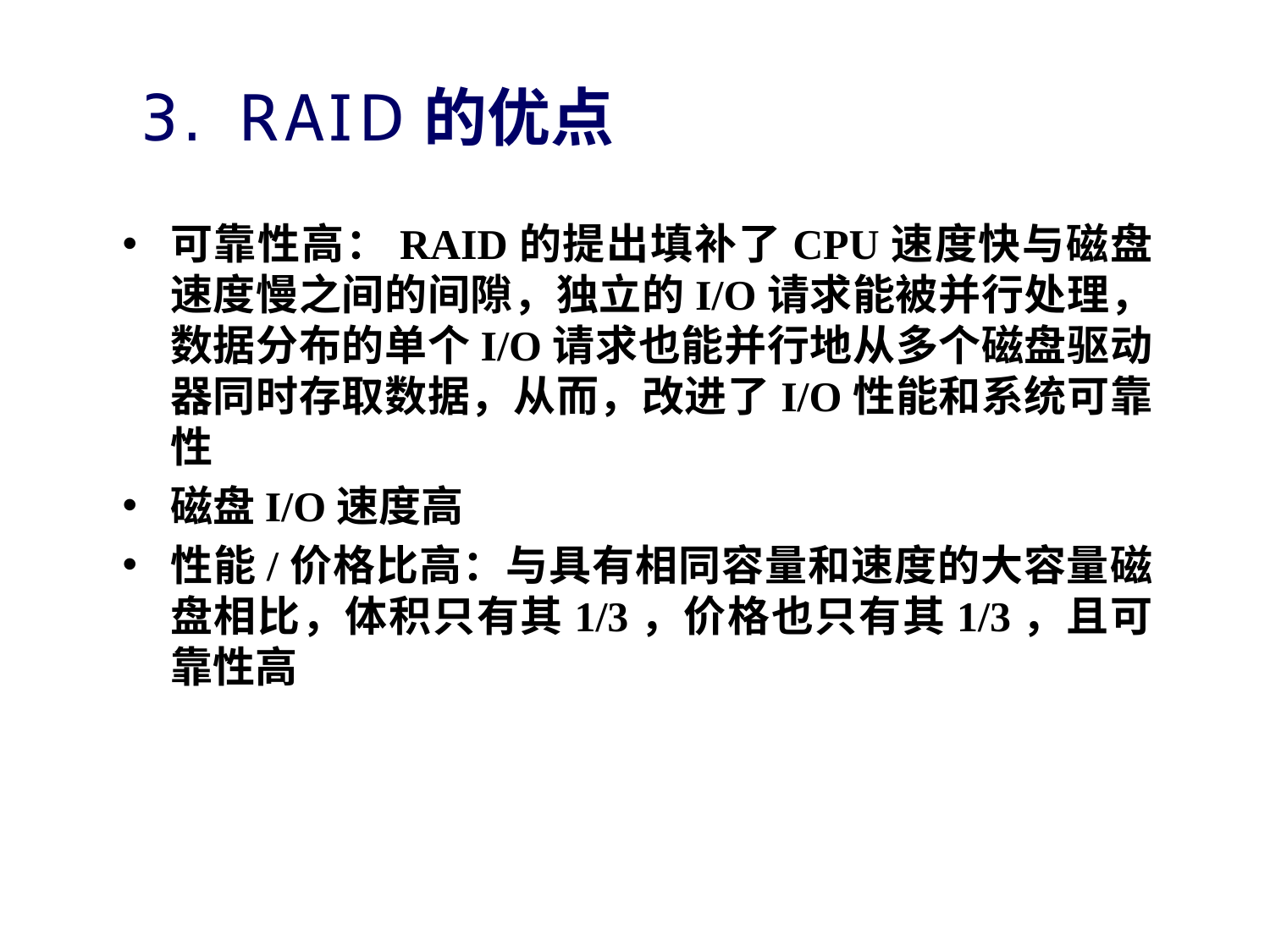

3.  RAID的优点
可靠性高：RAID的提出填补了CPU速度快与磁盘速度慢之间的间隙，独立的I/O请求能被并行处理，数据分布的单个I/O请求也能并行地从多个磁盘驱动器同时存取数据，从而，改进了I/O性能和系统可靠性
磁盘I/O速度高
性能/价格比高：与具有相同容量和速度的大容量磁盘相比，体积只有其1/3，价格也只有其1/3，且可靠性高